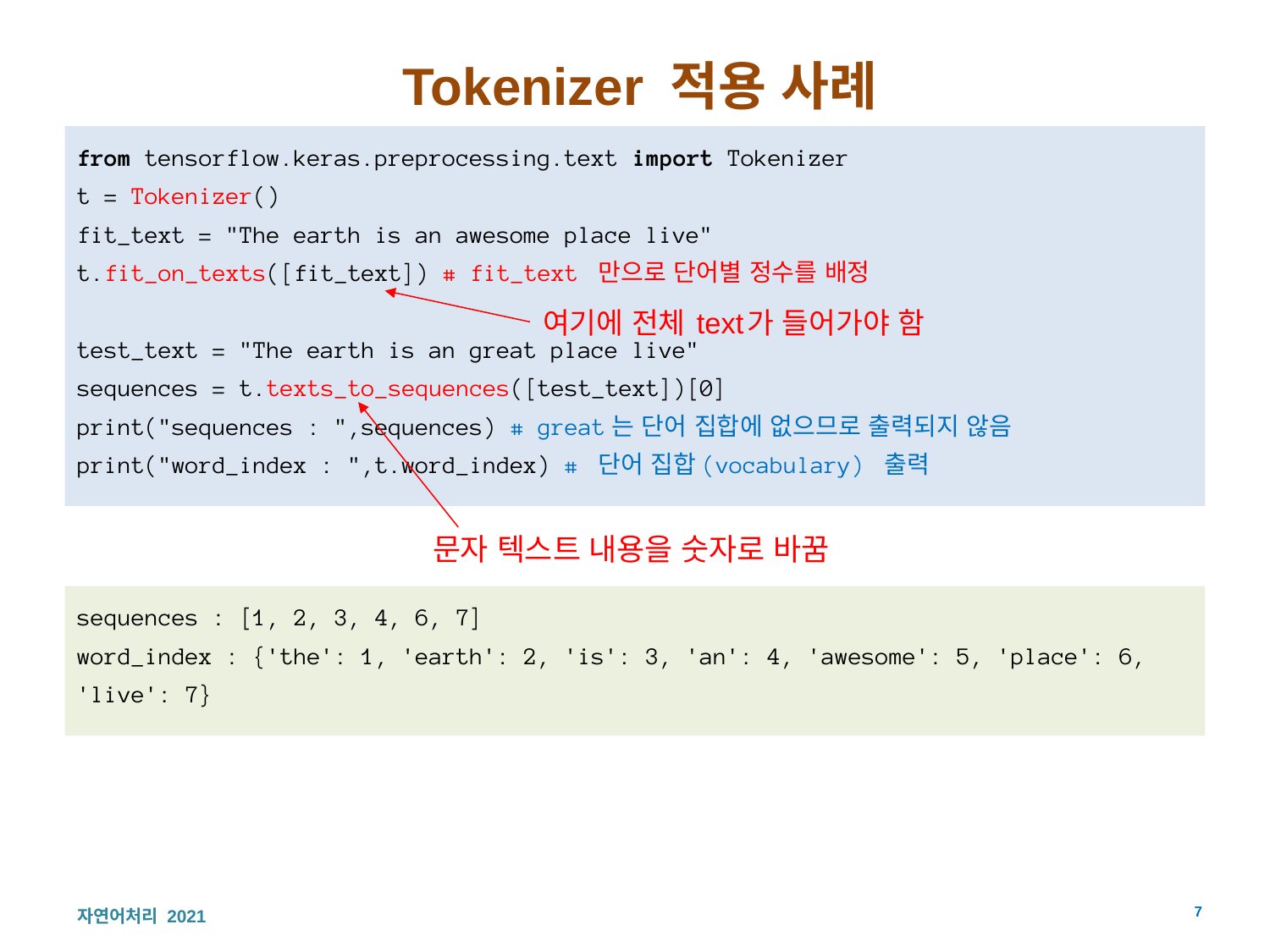

# Tokenizer 적용 사례
from tensorflow.keras.preprocessing.text import Tokenizer
t = Tokenizer()
fit_text = "The earth is an awesome place live"
t.fit_on_texts([fit_text]) # fit_text 만으로 단어별 정수를 배정

test_text = "The earth is an great place live"
sequences = t.texts_to_sequences([test_text])[0]
print("sequences : ",sequences) # great는 단어 집합에 없으므로 출력되지 않음
print("word_index : ",t.word_index) # 단어 집합(vocabulary) 출력
여기에 전체 text가 들어가야 함
문자 텍스트 내용을 숫자로 바꿈
sequences : [1, 2, 3, 4, 6, 7]
word_index : {'the': 1, 'earth': 2, 'is': 3, 'an': 4, 'awesome': 5, 'place': 6, 'live': 7}